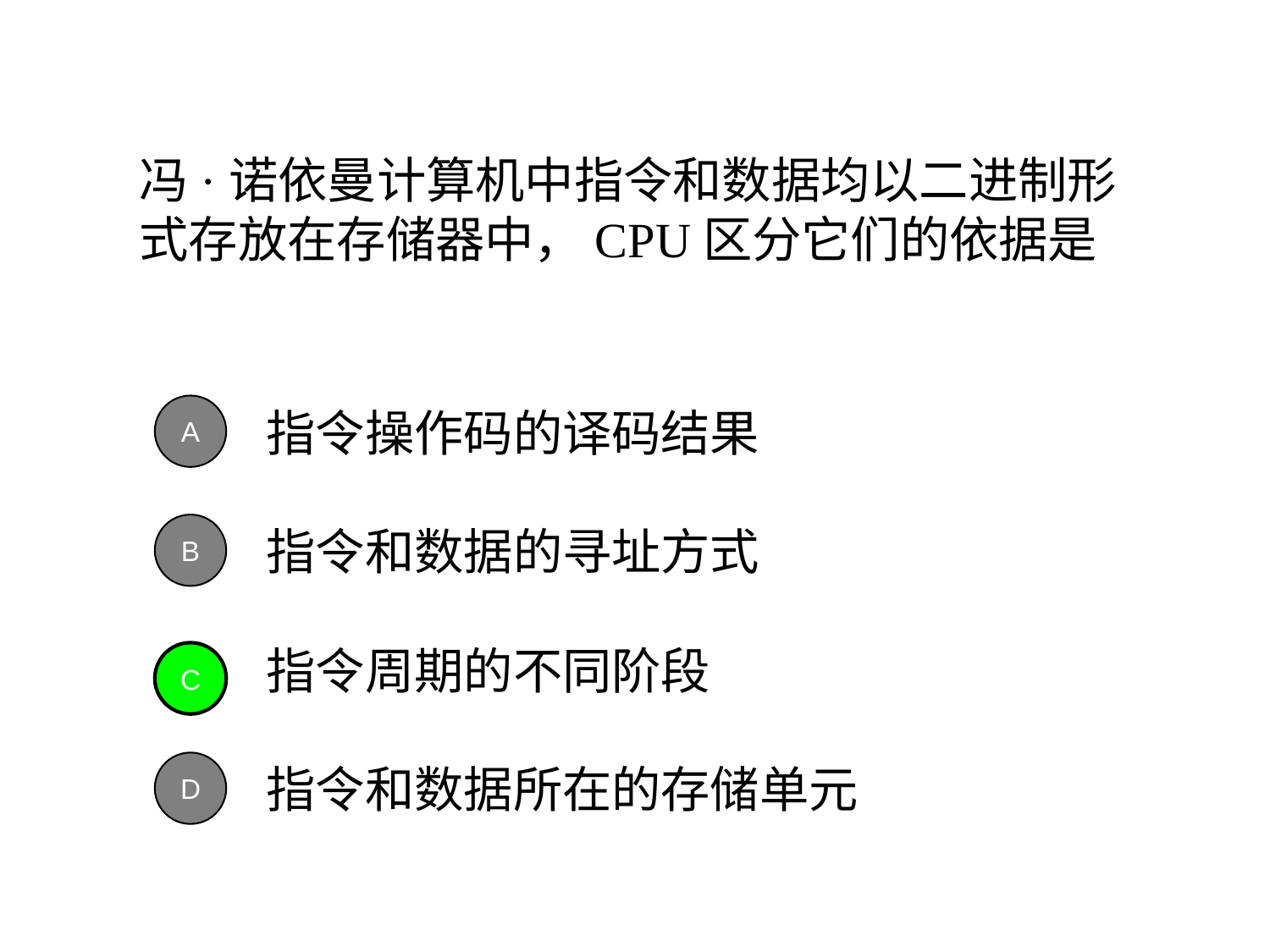

冯·诺依曼计算机中指令和数据均以二进制形式存放在存储器中，CPU区分它们的依据是
指令操作码的译码结果
A
指令和数据的寻址方式
B
指令周期的不同阶段
C
C
指令和数据所在的存储单元
D